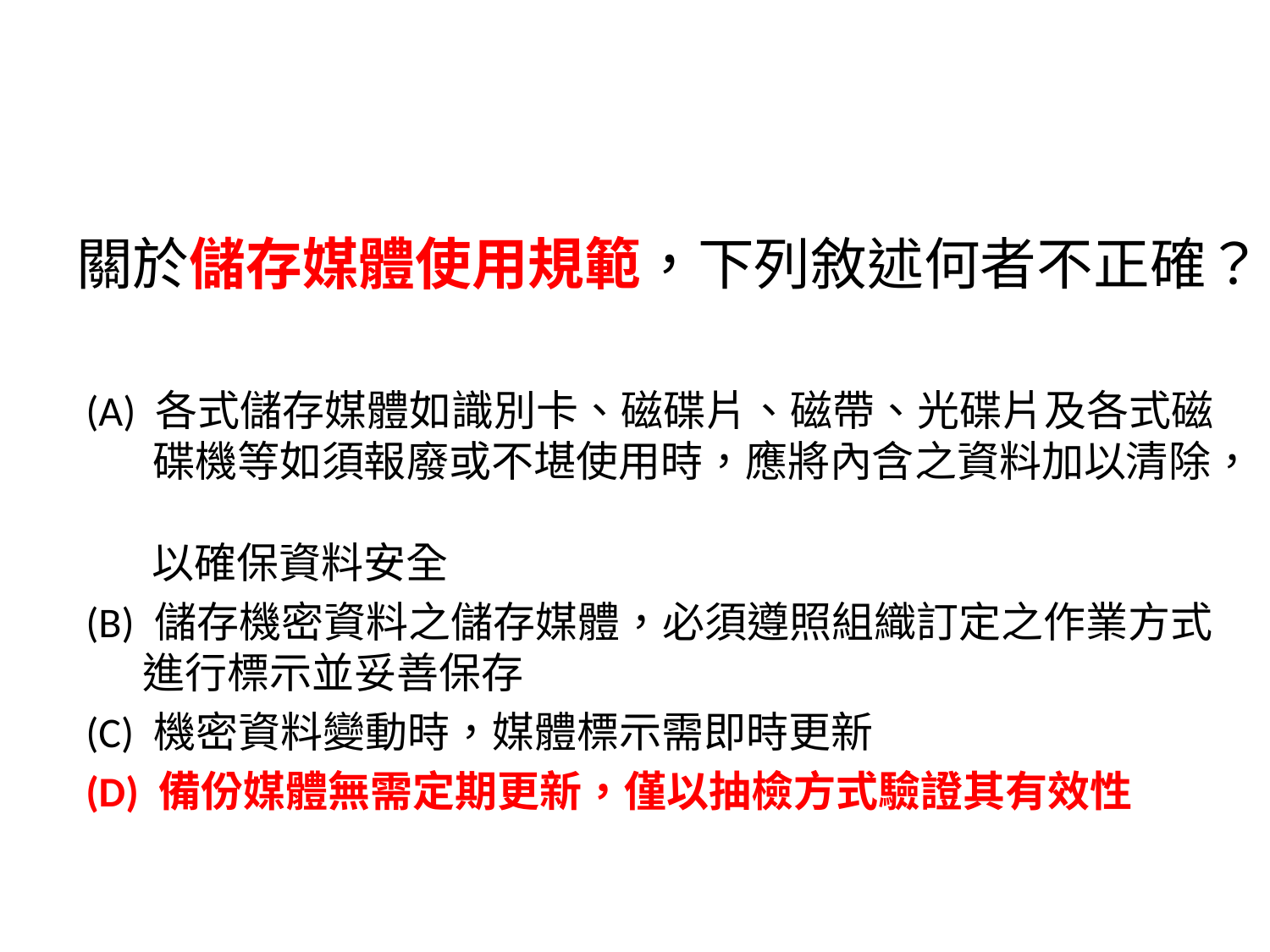

關於儲存媒體使用規範，下列敘述何者不正確？

 (A) 各式儲存媒體如識別卡、磁碟片、磁帶、光碟片及各式磁
        碟機等如須報廢或不堪使用時，應將內含之資料加以清除，
        以確保資料安全
 (B) 儲存機密資料之儲存媒體，必須遵照組織訂定之作業方式
       進行標示並妥善保存
 (C) 機密資料變動時，媒體標示需即時更新
 (D) 備份媒體無需定期更新，僅以抽檢方式驗證其有效性